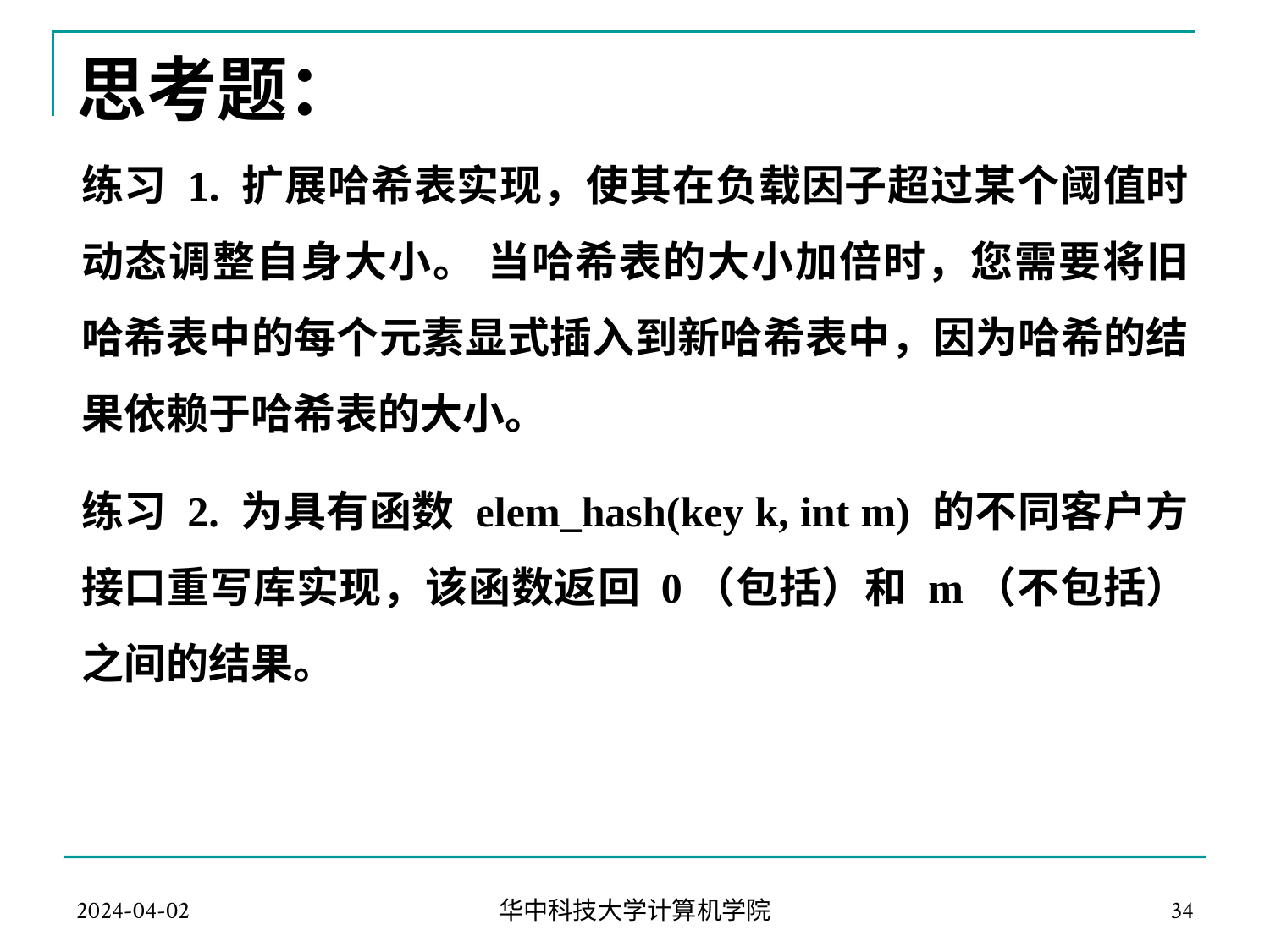

# 思考题：
练习 1. 扩展哈希表实现，使其在负载因子超过某个阈值时动态调整自身大小。 当哈希表的大小加倍时，您需要将旧哈希表中的每个元素显式插入到新哈希表中，因为哈希的结果依赖于哈希表的大小。
练习 2. 为具有函数 elem_hash(key k, int m) 的不同客户方接口重写库实现，该函数返回 0（包括）和 m（不包括）之间的结果。

2024-04-02
华中科技大学计算机学院
34